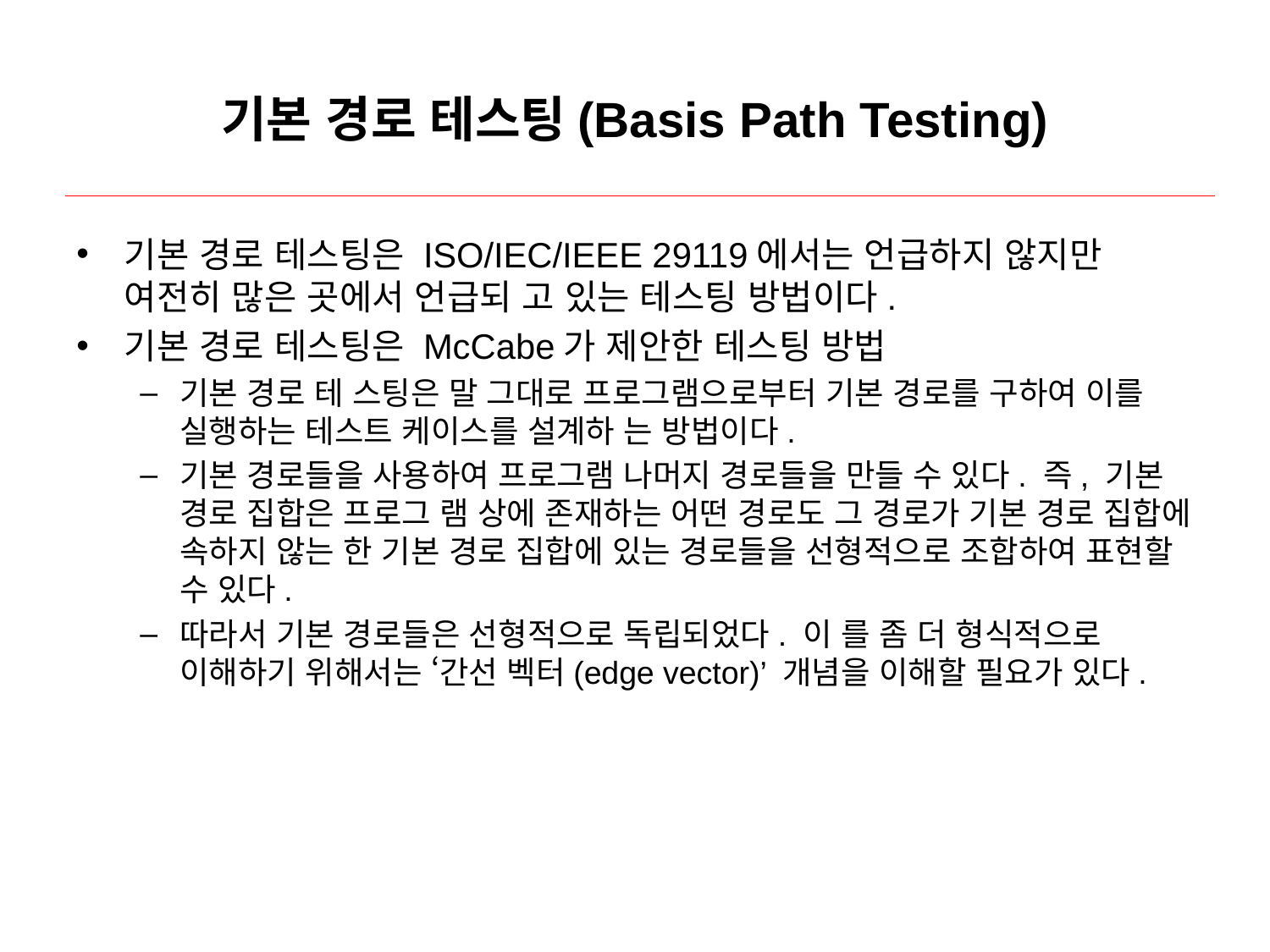

# 기본 경로 테스팅(Basis Path Testing)
기본 경로 테스팅은 ISO/IEC/IEEE 29119에서는 언급하지 않지만 여전히 많은 곳에서 언급되 고 있는 테스팅 방법이다.
기본 경로 테스팅은 McCabe가 제안한 테스팅 방법
기본 경로 테 스팅은 말 그대로 프로그램으로부터 기본 경로를 구하여 이를 실행하는 테스트 케이스를 설계하 는 방법이다.
기본 경로들을 사용하여 프로그램 나머지 경로들을 만들 수 있다. 즉, 기본 경로 집합은 프로그 램 상에 존재하는 어떤 경로도 그 경로가 기본 경로 집합에 속하지 않는 한 기본 경로 집합에 있는 경로들을 선형적으로 조합하여 표현할 수 있다.
따라서 기본 경로들은 선형적으로 독립되었다. 이 를 좀 더 형식적으로 이해하기 위해서는 ‘간선 벡터(edge vector)’ 개념을 이해할 필요가 있다.